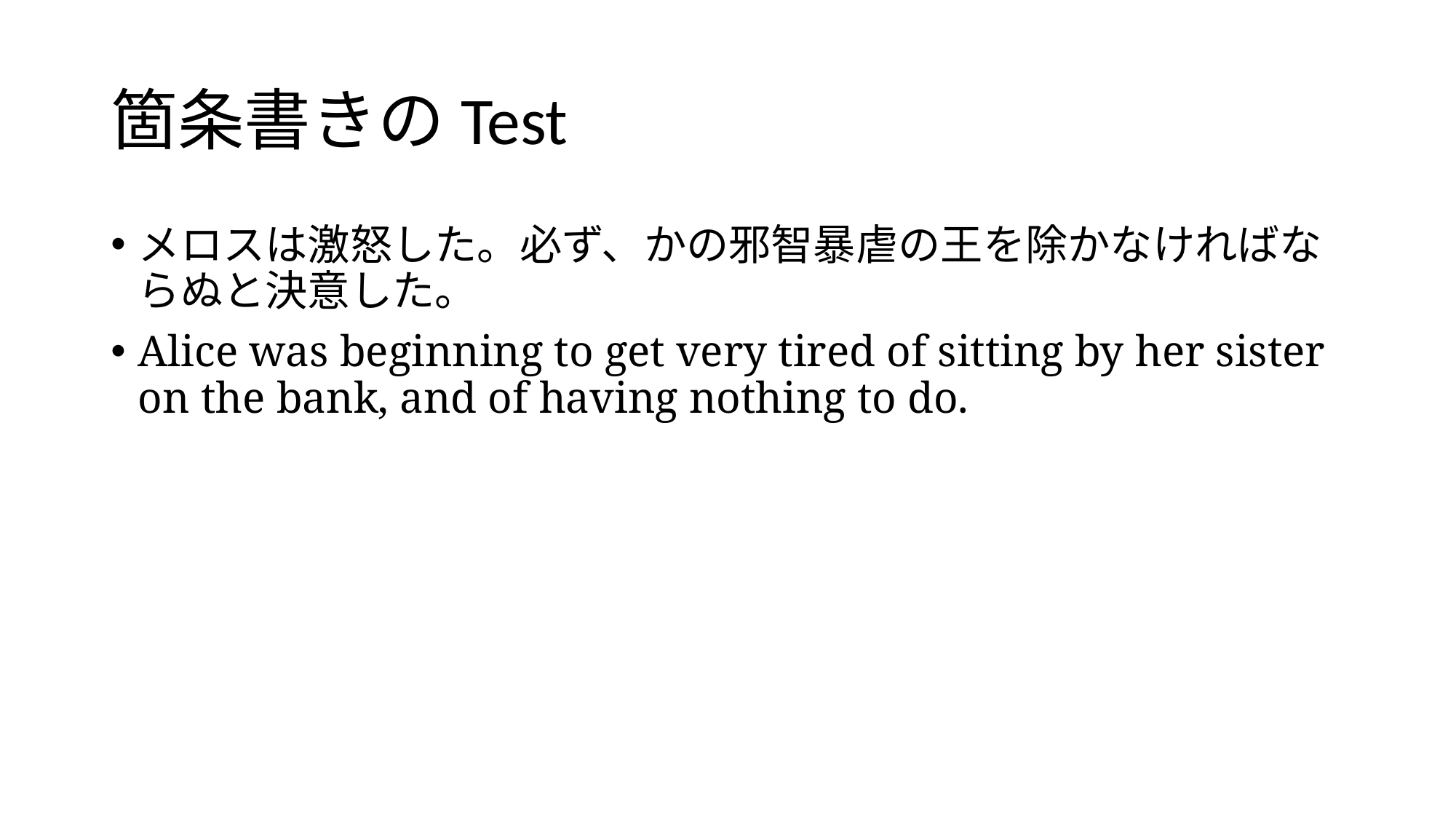

# 箇条書きのTest
メロスは激怒した。必ず、かの邪智暴虐の王を除かなければならぬと決意した。
Alice was beginning to get very tired of sitting by her sister on the bank, and of having nothing to do.